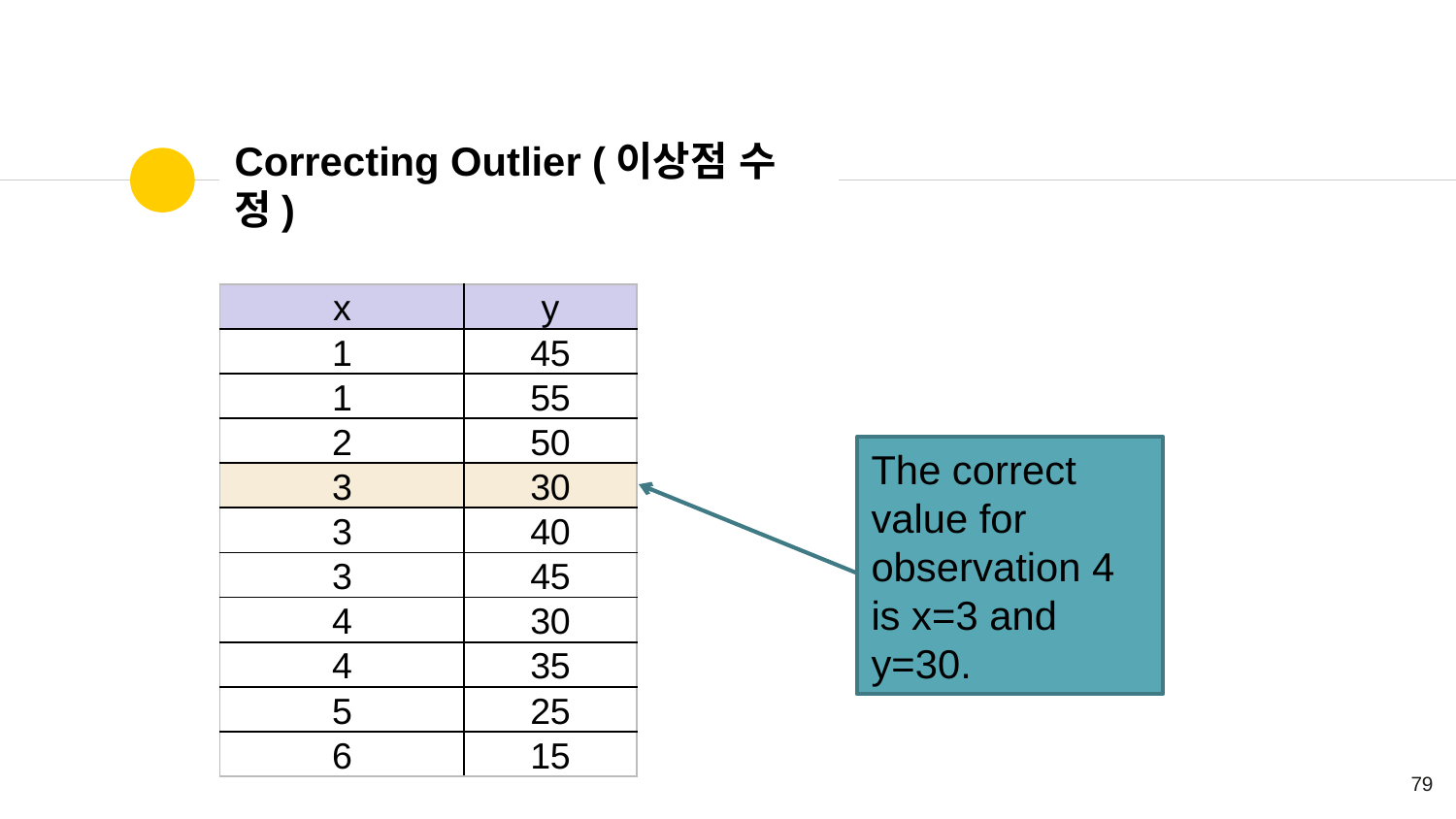

# Correcting Outlier (이상점 수정)
| x | y |
| --- | --- |
| 1 | 45 |
| 1 | 55 |
| 2 | 50 |
| 3 | 30 |
| 3 | 40 |
| 3 | 45 |
| 4 | 30 |
| 4 | 35 |
| 5 | 25 |
| 6 | 15 |
The correct value for observation 4 is x=3 and y=30.
79